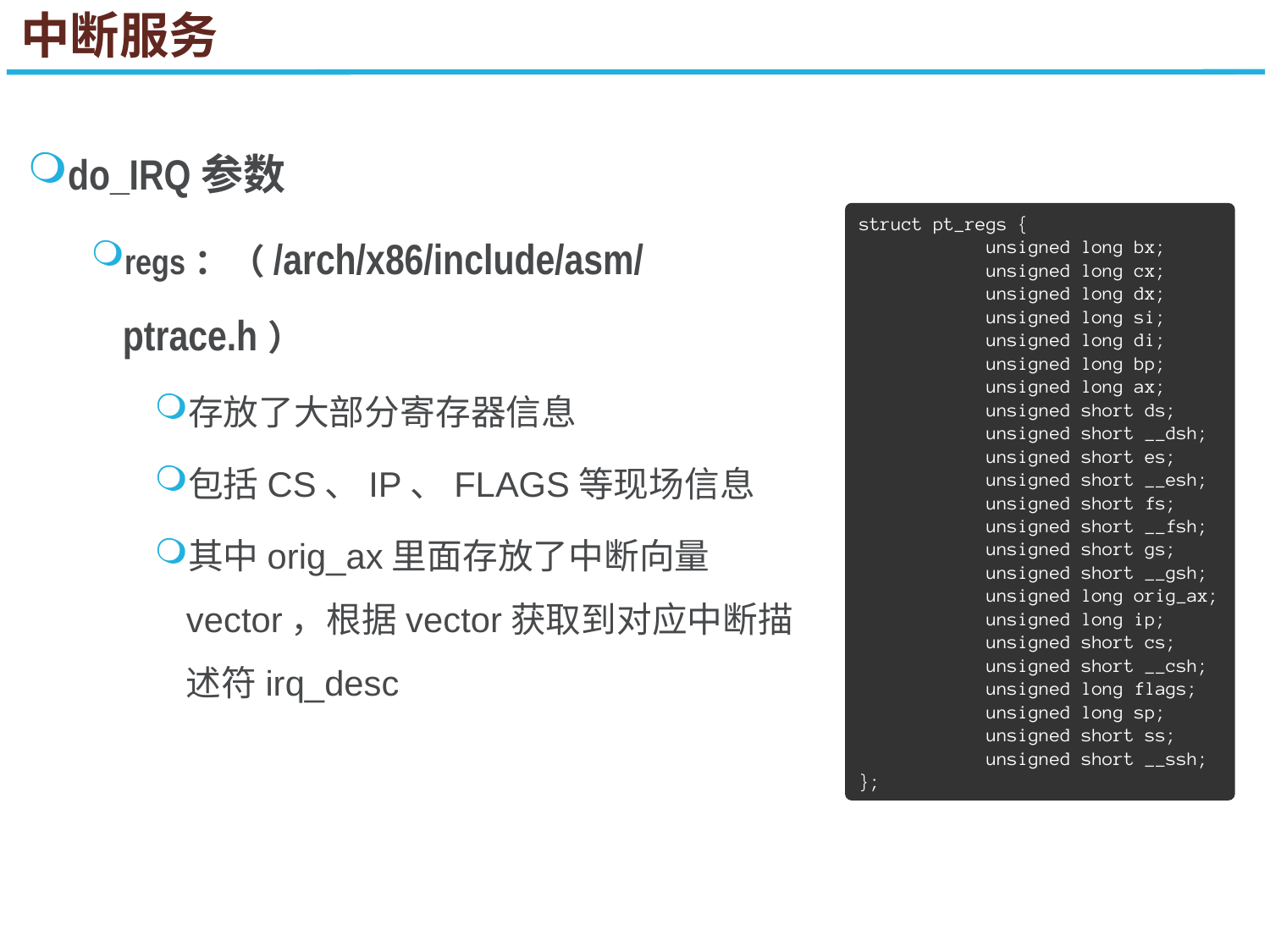

中断服务
do_IRQ参数
regs：（/arch/x86/include/asm/ptrace.h）
存放了大部分寄存器信息
包括CS、IP、FLAGS等现场信息
其中orig_ax里面存放了中断向量vector，根据vector获取到对应中断描述符irq_desc

struct pt_regs {
	unsigned long bx;
	unsigned long cx;
	unsigned long dx;
	unsigned long si;
	unsigned long di;
	unsigned long bp;
	unsigned long ax;
	unsigned short ds;
	unsigned short __dsh;
	unsigned short es;
	unsigned short __esh;
	unsigned short fs;
	unsigned short __fsh;
	unsigned short gs;
	unsigned short __gsh;
	unsigned long orig_ax;
	unsigned long ip;
	unsigned short cs;
	unsigned short __csh;
	unsigned long flags;
	unsigned long sp;
	unsigned short ss;
	unsigned short __ssh;
};